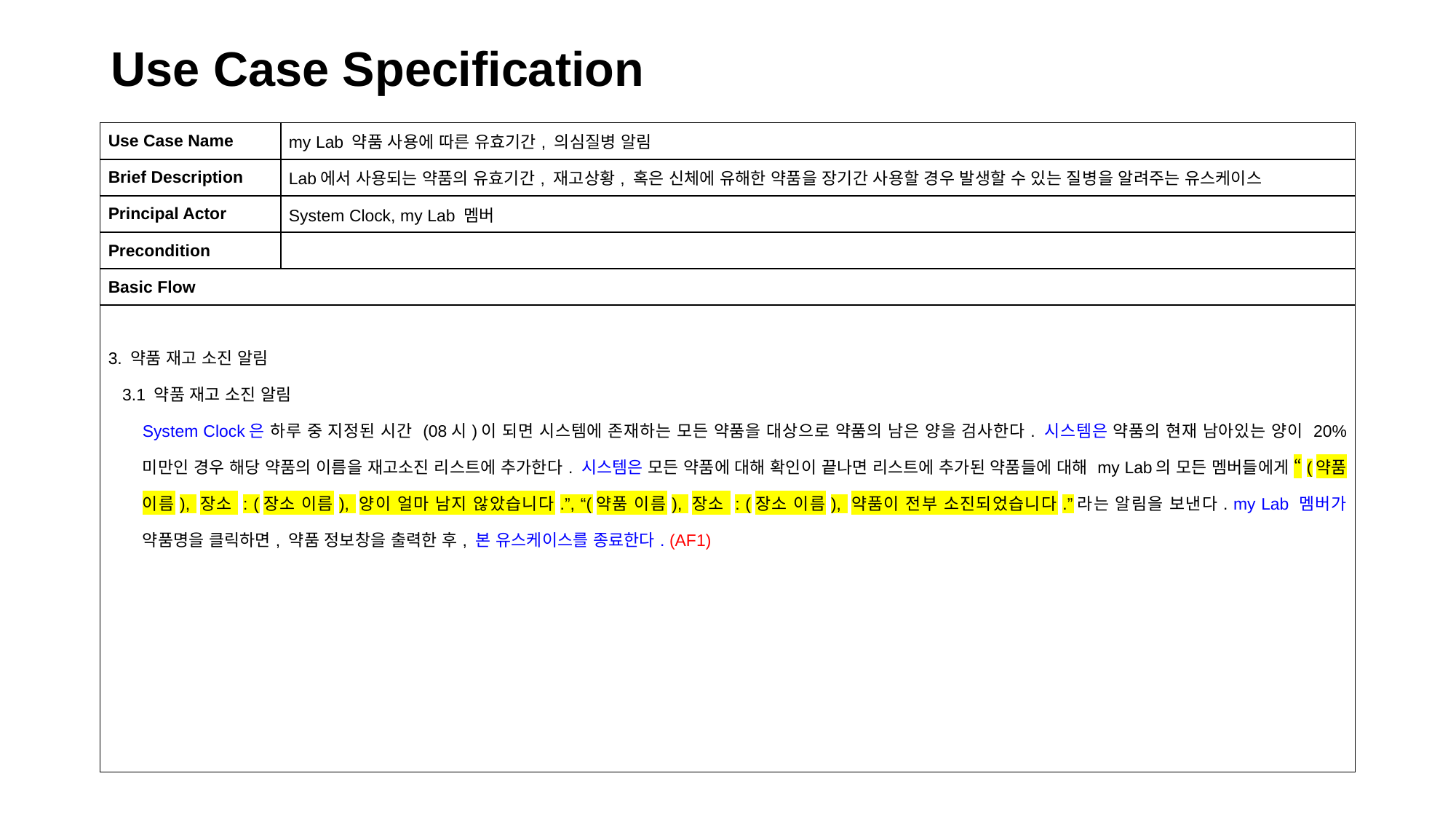

# Use Case Specification
| Use Case Name | my Lab 약품 사용에 따른 유효기간, 의심질병 알림 |
| --- | --- |
| Brief Description | Lab에서 사용되는 약품의 유효기간, 재고상황, 혹은 신체에 유해한 약품을 장기간 사용할 경우 발생할 수 있는 질병을 알려주는 유스케이스 |
| Principal Actor | System Clock, my Lab 멤버 |
| Precondition |  |
| Basic Flow |  |
| 3. 약품 재고 소진 알림 3.1 약품 재고 소진 알림 System Clock은 하루 중 지정된 시간 (08시)이 되면 시스템에 존재하는 모든 약품을 대상으로 약품의 남은 양을 검사한다. 시스템은 약품의 현재 남아있는 양이 20% 미만인 경우 해당 약품의 이름을 재고소진 리스트에 추가한다. 시스템은 모든 약품에 대해 확인이 끝나면 리스트에 추가된 약품들에 대해 my Lab의 모든 멤버들에게 “(약품 이름), 장소 : (장소 이름), 양이 얼마 남지 않았습니다.”, “(약품 이름), 장소 : (장소 이름), 약품이 전부 소진되었습니다.”라는 알림을 보낸다. my Lab 멤버가 약품명을 클릭하면, 약품 정보창을 출력한 후, 본 유스케이스를 종료한다. (AF1) |  |